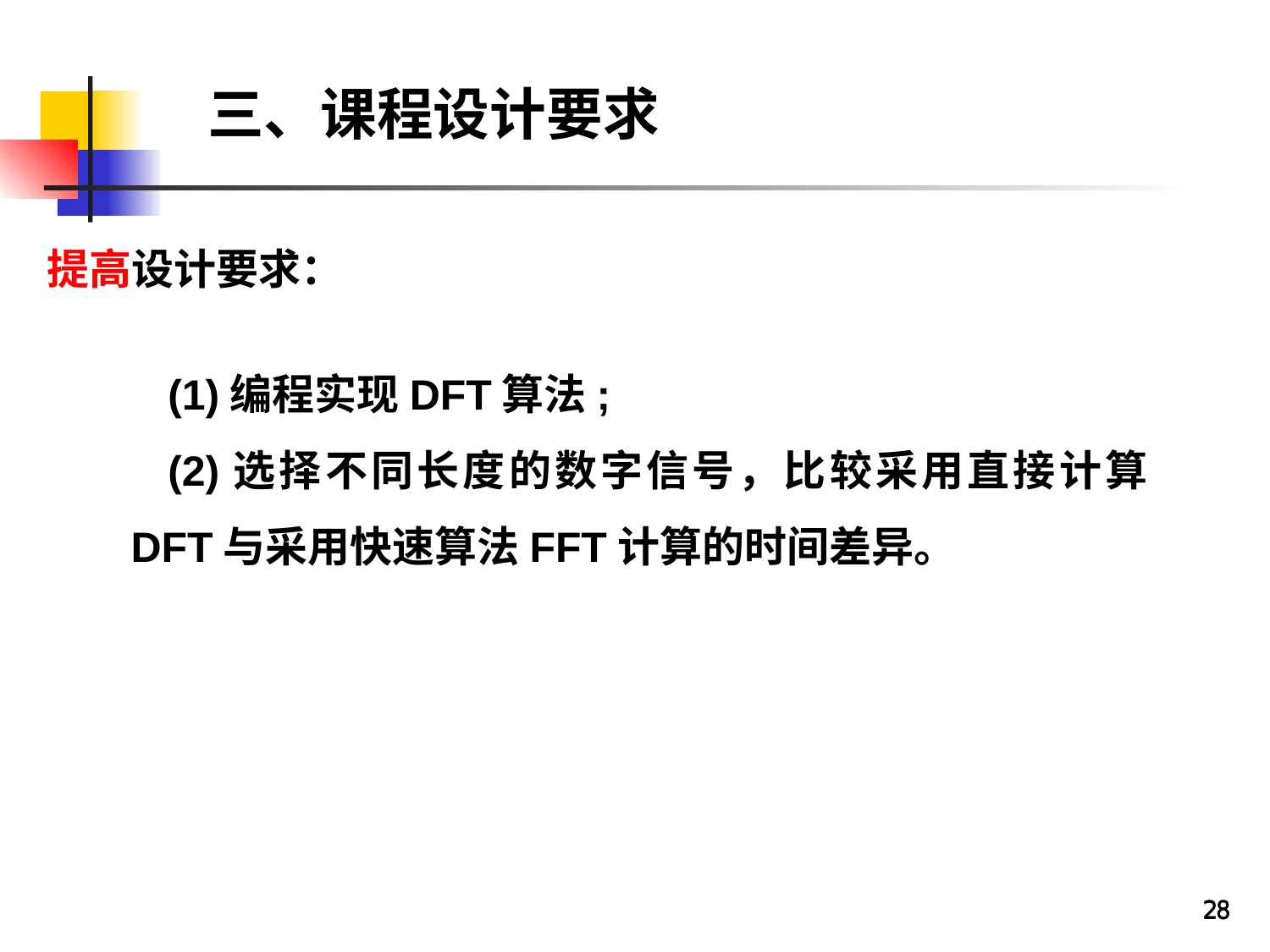

三、课程设计要求
提高设计要求：
(1)编程实现DFT算法;
(2)选择不同长度的数字信号，比较采用直接计算DFT与采用快速算法FFT计算的时间差异。

28
28